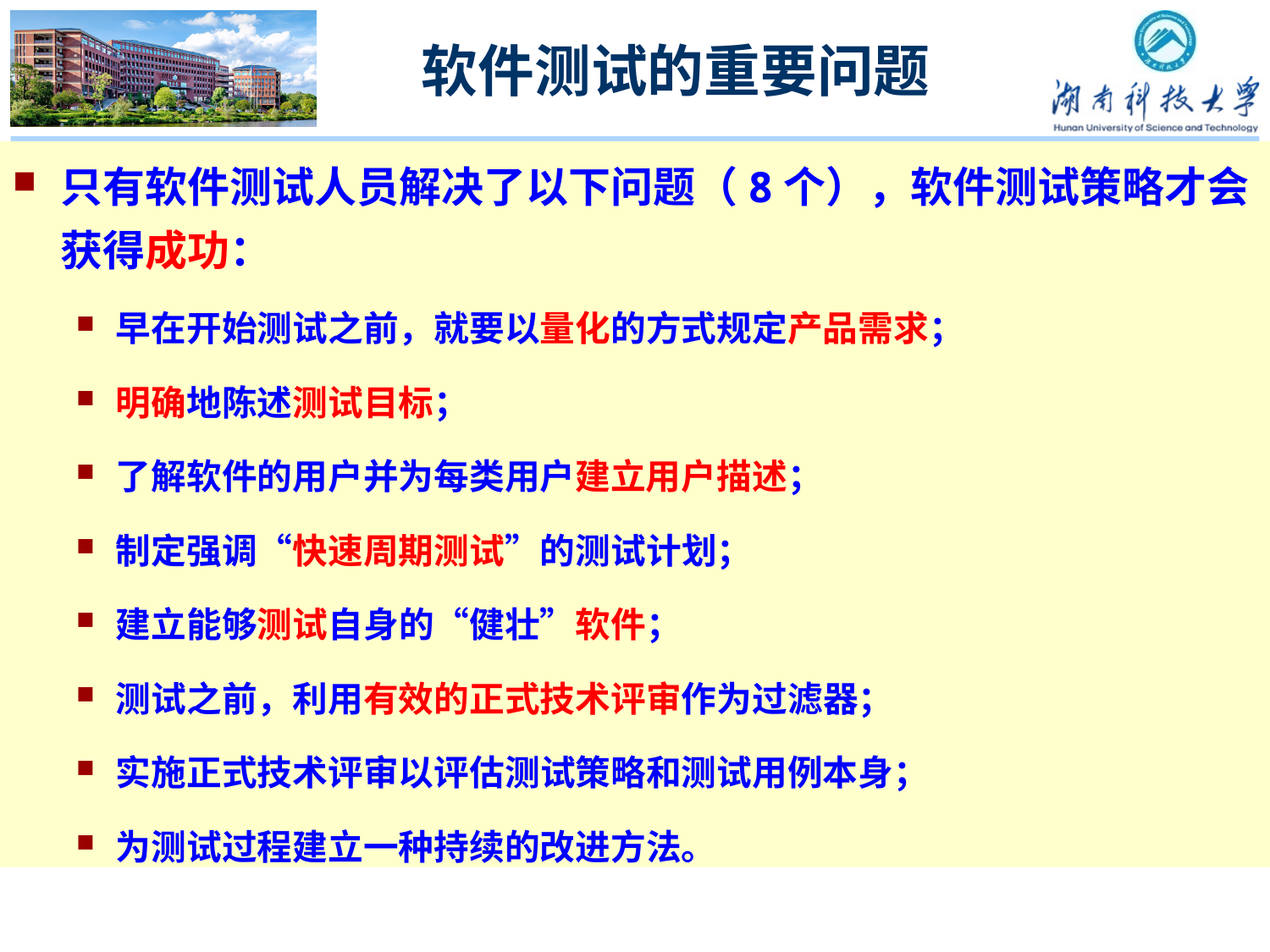

软件测试的重要问题
只有软件测试人员解决了以下问题（8个），软件测试策略才会获得成功：
早在开始测试之前，就要以量化的方式规定产品需求；
明确地陈述测试目标；
了解软件的用户并为每类用户建立用户描述；
制定强调“快速周期测试”的测试计划；
建立能够测试自身的“健壮”软件；
测试之前，利用有效的正式技术评审作为过滤器；
实施正式技术评审以评估测试策略和测试用例本身；
为测试过程建立一种持续的改进方法。
16